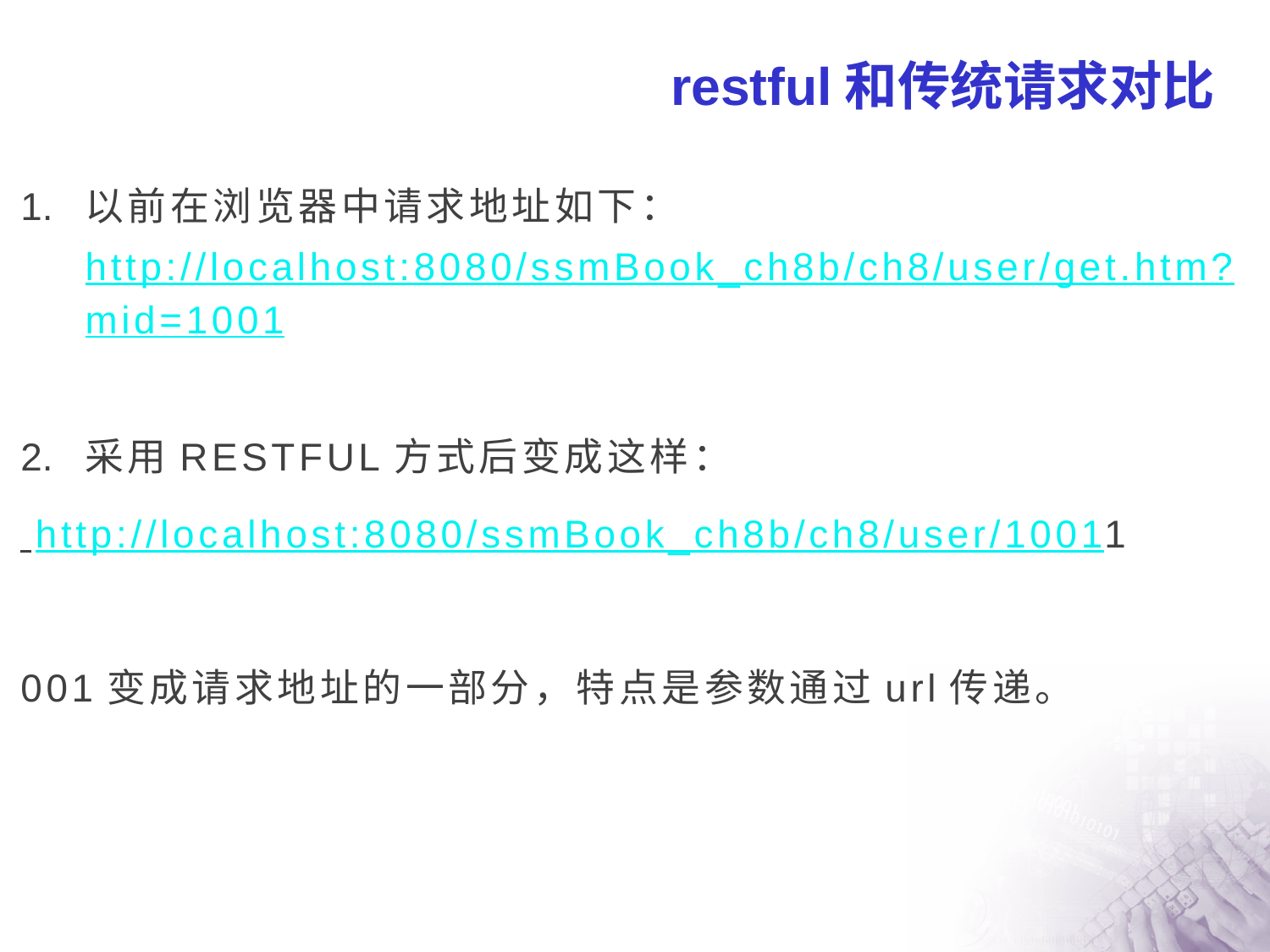

# restful和传统请求对比
以前在浏览器中请求地址如下：http://localhost:8080/ssmBook_ch8b/ch8/user/get.htm?mid=1001
采用RESTFUL方式后变成这样：
 http://localhost:8080/ssmBook_ch8b/ch8/user/10011

001变成请求地址的一部分，特点是参数通过url传递。